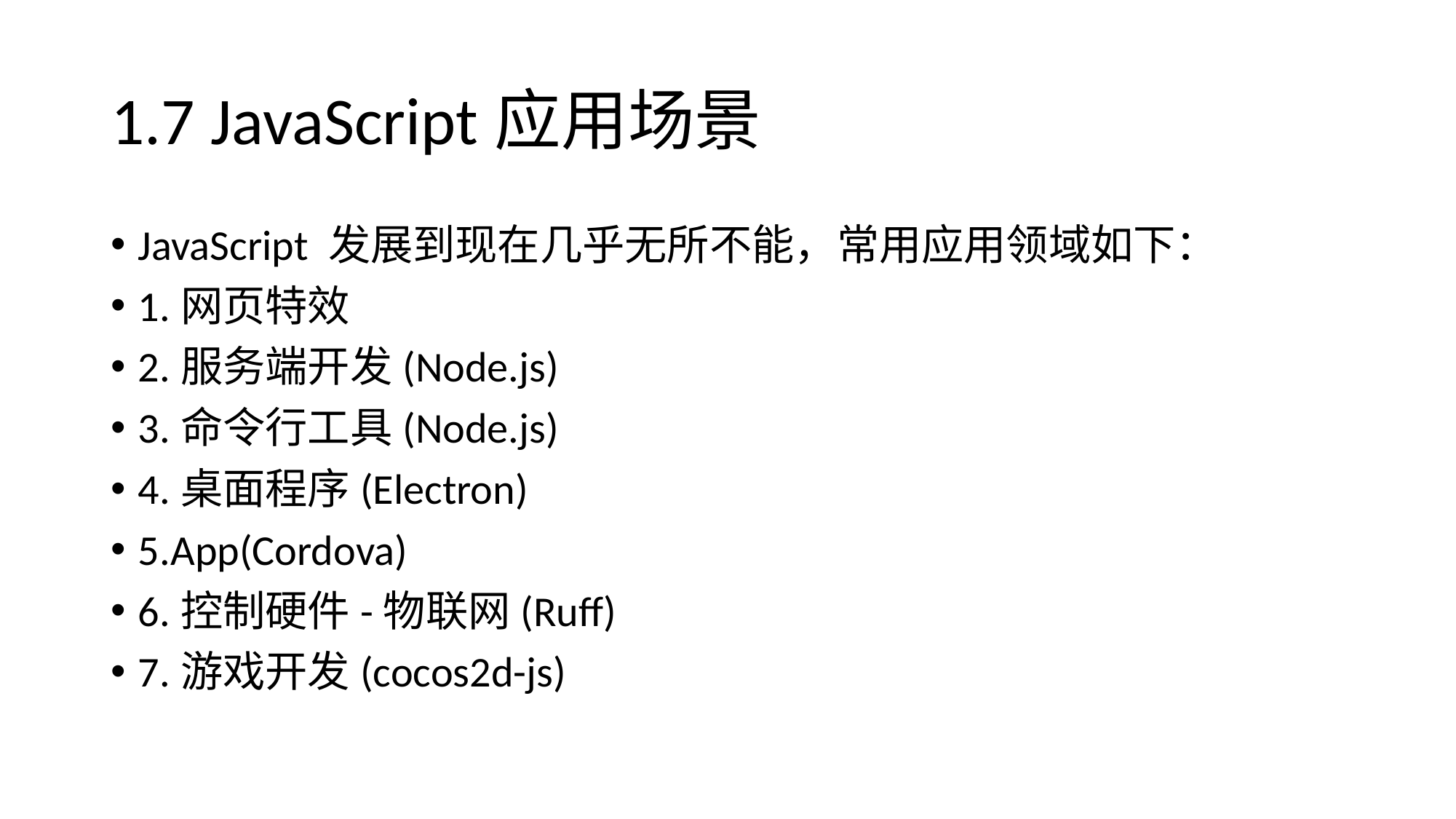

# 1.7 JavaScript应用场景
JavaScript 发展到现在几乎无所不能，常用应用领域如下：
1.网页特效
2.服务端开发(Node.js)
3.命令行工具(Node.js)
4.桌面程序(Electron)
5.App(Cordova)
6.控制硬件-物联网(Ruff)
7.游戏开发(cocos2d-js)